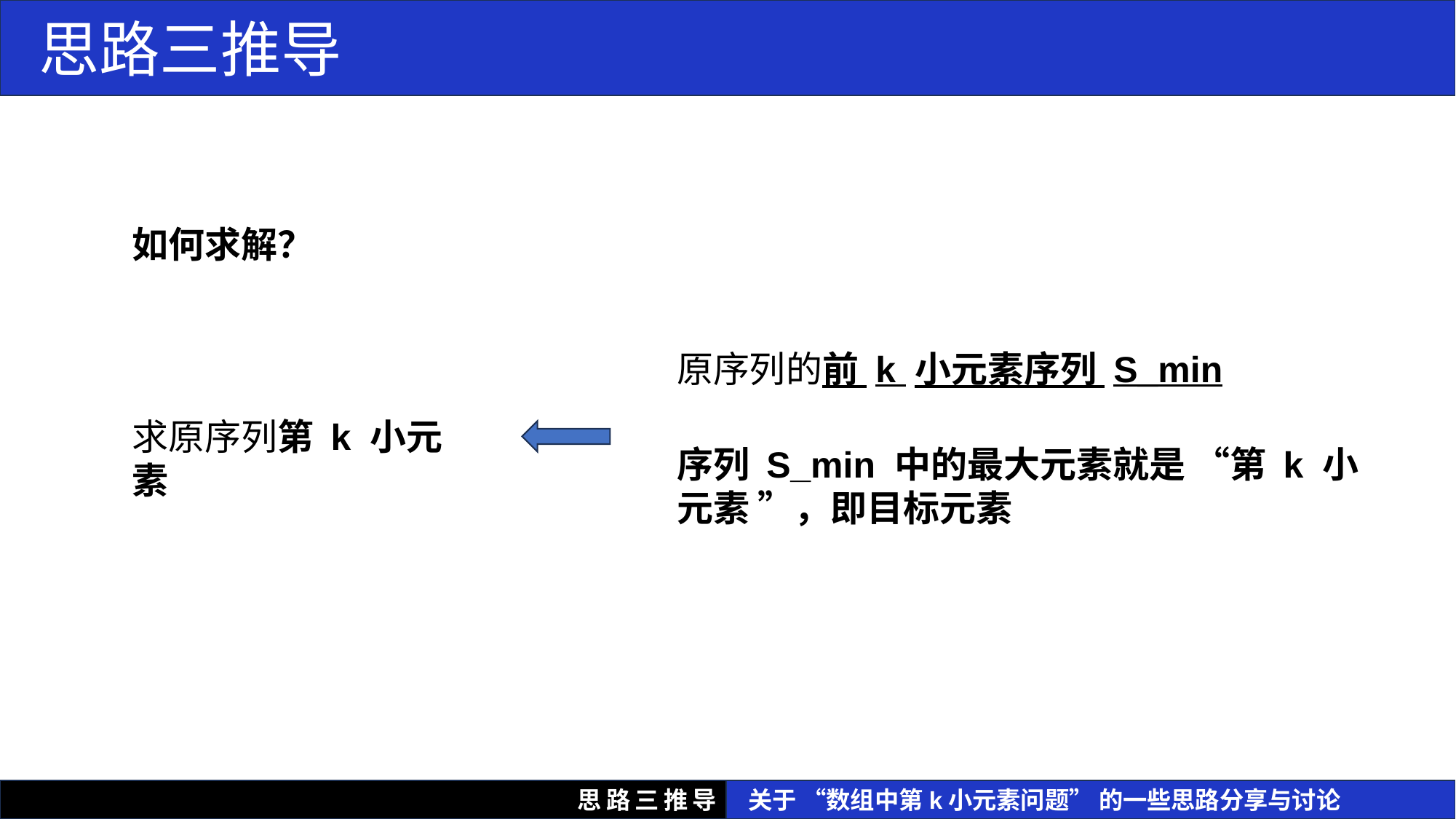

思路三推导
如何求解？
原序列的前 k 小元素序列 S_min
求原序列第 k 小元素

序列 S_min 中的最大元素就是 “第 k 小元素 ”，即目标元素
思路三推导
 关于 “数组中第k小元素问题” 的一些思路分享与讨论